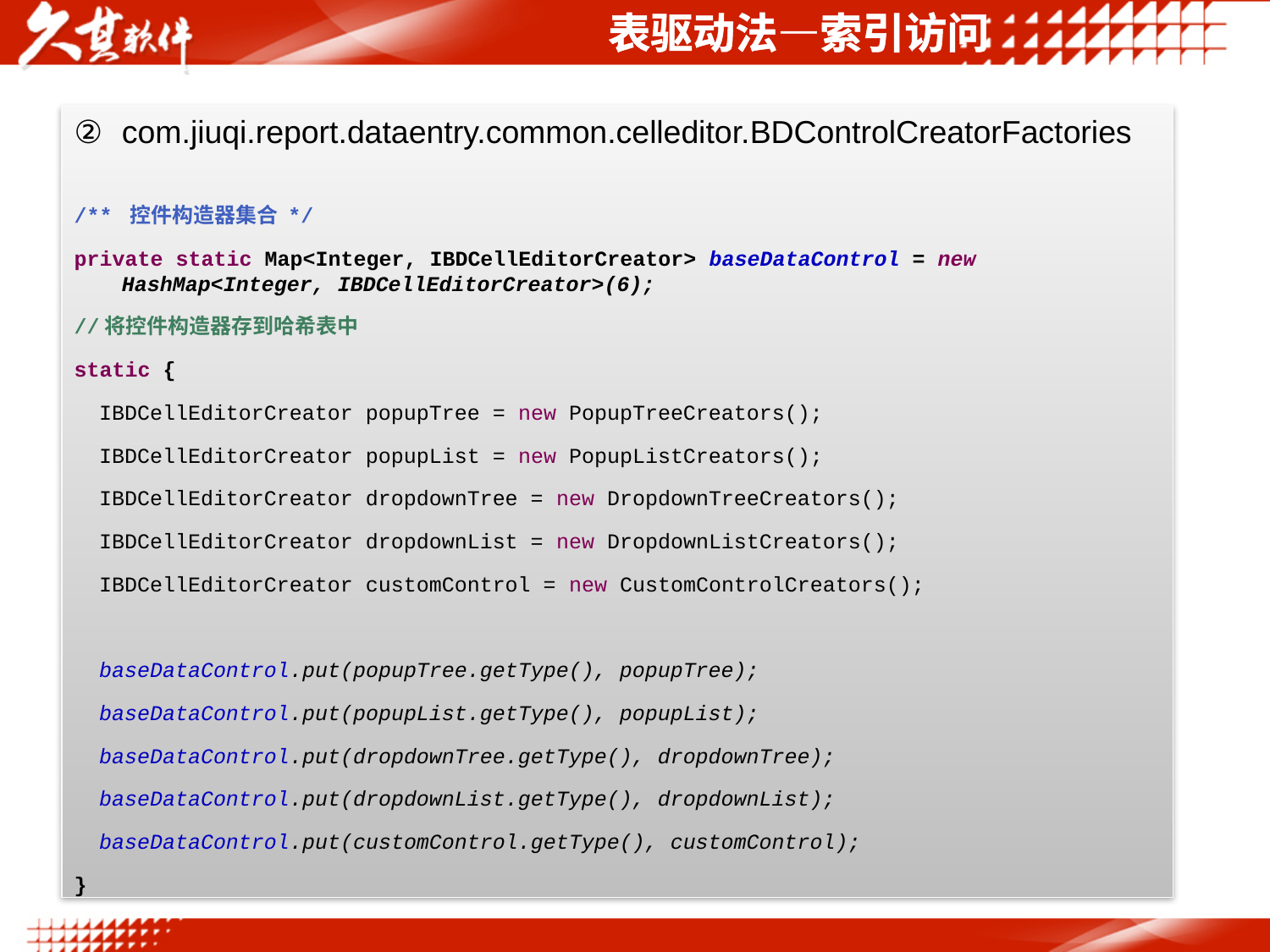

表驱动法—索引访问
com.jiuqi.report.dataentry.common.celleditor.BDControlCreatorFactories

/** 控件构造器集合 */
private static Map<Integer, IBDCellEditorCreator> baseDataControl = new HashMap<Integer, IBDCellEditorCreator>(6);
//将控件构造器存到哈希表中
static {
IBDCellEditorCreator popupTree = new PopupTreeCreators();
IBDCellEditorCreator popupList = new PopupListCreators();
IBDCellEditorCreator dropdownTree = new DropdownTreeCreators();
IBDCellEditorCreator dropdownList = new DropdownListCreators();
IBDCellEditorCreator customControl = new CustomControlCreators();

baseDataControl.put(popupTree.getType(), popupTree);
baseDataControl.put(popupList.getType(), popupList);
baseDataControl.put(dropdownTree.getType(), dropdownTree);
baseDataControl.put(dropdownList.getType(), dropdownList);
baseDataControl.put(customControl.getType(), customControl);
}